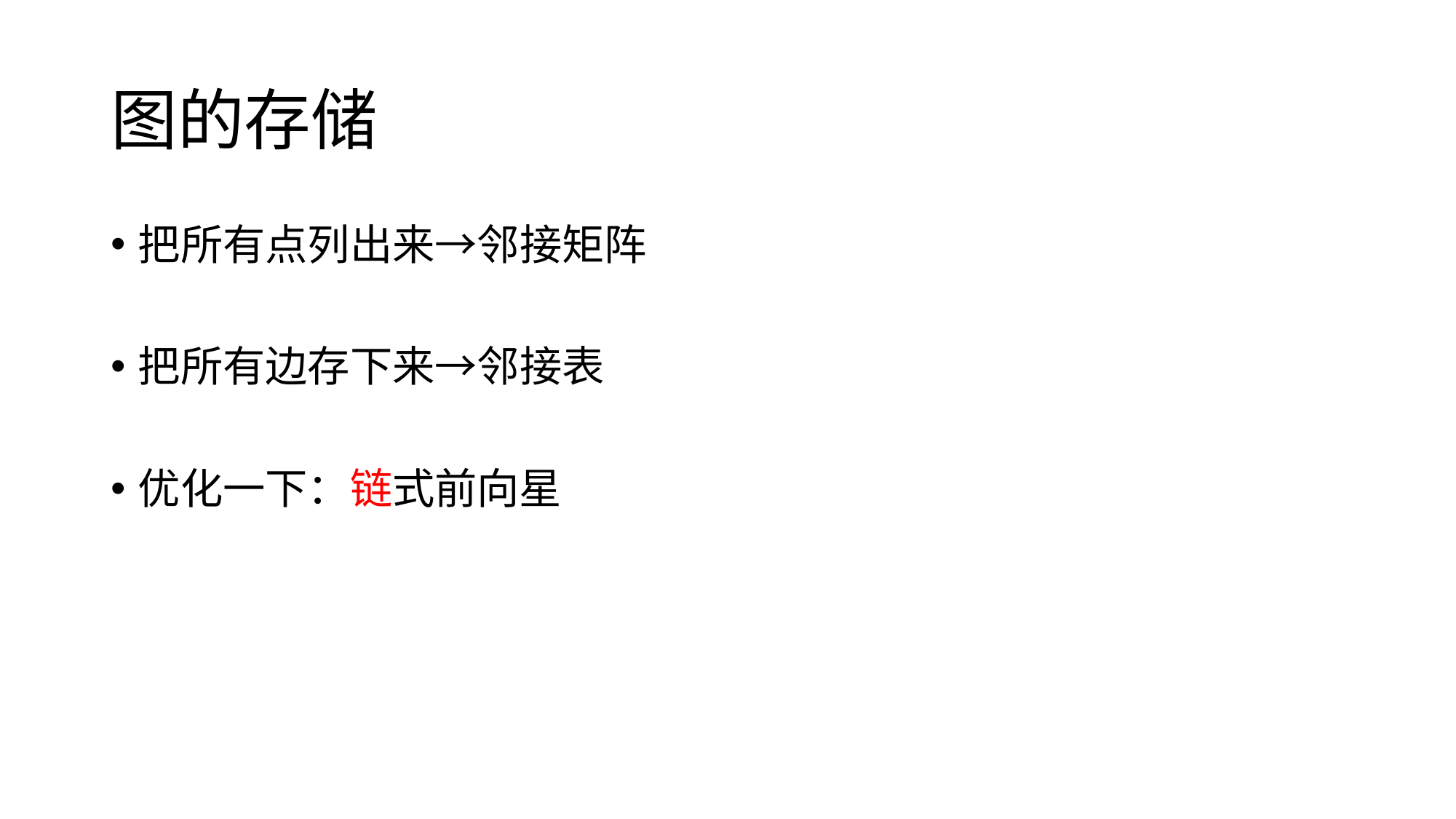

# 图的存储
把所有点列出来→邻接矩阵

把所有边存下来→邻接表

优化一下：链式前向星